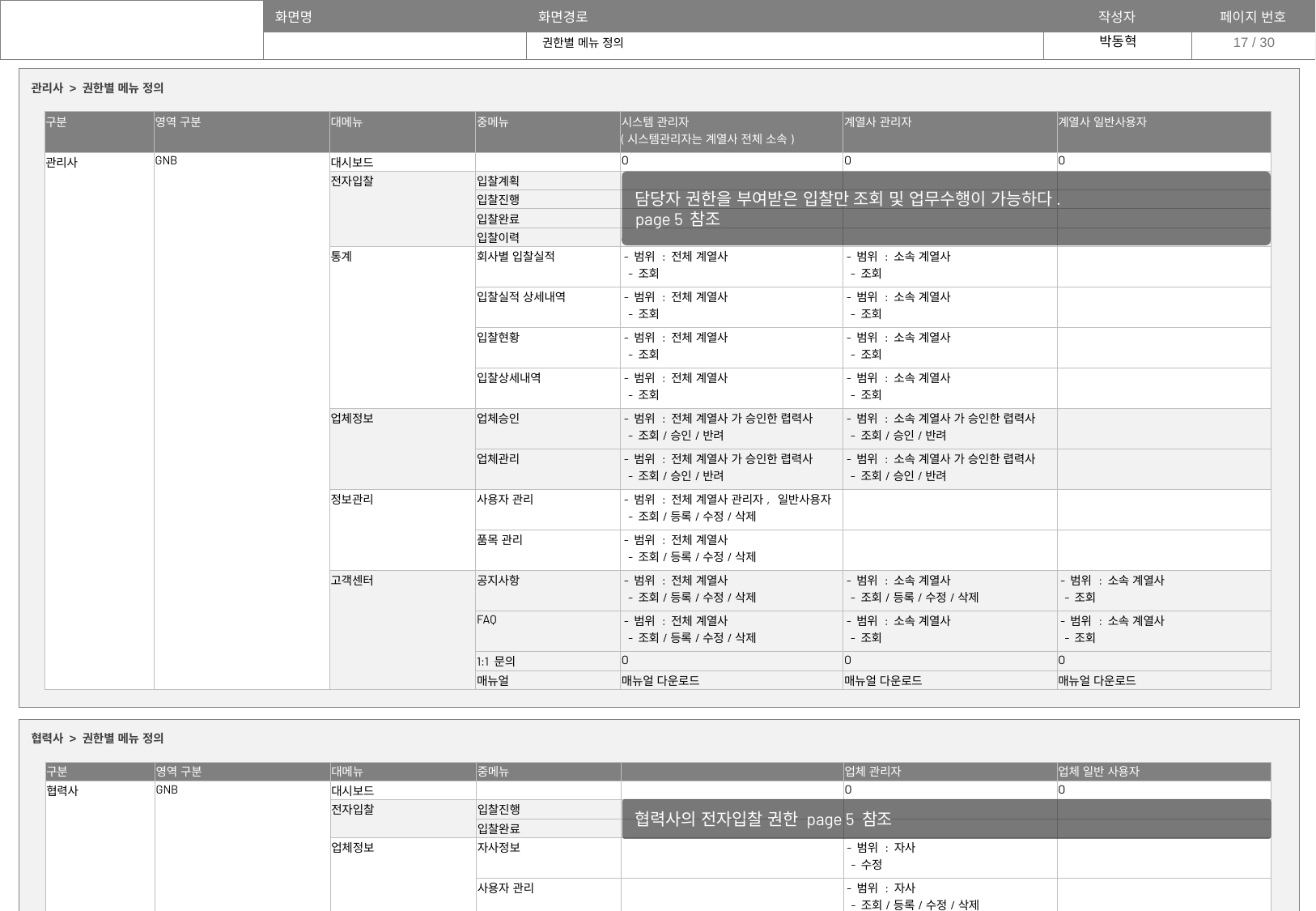

17

권한별 메뉴 정의
관리사 > 권한별 메뉴 정의

| 구분 | 영역 구분 | 대메뉴 | 중메뉴 | 시스템 관리자 (시스템관리자는 계열사 전체 소속) | 계열사 관리자 | 계열사 일반사용자 |
| --- | --- | --- | --- | --- | --- | --- |
| 관리사 | GNB | 대시보드 |  | O | O | O |
|  |  | 전자입찰 | 입찰계획 |  |  |  |
|  |  |  | 입찰진행 |  |  |  |
|  |  |  | 입찰완료 |  |  |  |
|  |  |  | 입찰이력 |  |  |  |
|  |  | 통계 | 회사별 입찰실적 | - 범위 : 전체 계열사 - 조회 | - 범위 : 소속 계열사 - 조회 |  |
|  |  |  | 입찰실적 상세내역 | - 범위 : 전체 계열사 - 조회 | - 범위 : 소속 계열사 - 조회 |  |
|  |  |  | 입찰현황 | - 범위 : 전체 계열사 - 조회 | - 범위 : 소속 계열사 - 조회 |  |
|  |  |  | 입찰상세내역 | - 범위 : 전체 계열사 - 조회 | - 범위 : 소속 계열사 - 조회 |  |
|  |  | 업체정보 | 업체승인 | - 범위 : 전체 계열사 가 승인한 렵력사 - 조회/승인/반려 | - 범위 : 소속 계열사 가 승인한 렵력사 - 조회/승인/반려 |  |
|  |  |  | 업체관리 | - 범위 : 전체 계열사 가 승인한 렵력사 - 조회/승인/반려 | - 범위 : 소속 계열사 가 승인한 렵력사 - 조회/승인/반려 |  |
|  |  | 정보관리 | 사용자 관리 | - 범위 : 전체 계열사 관리자, 일반사용자 - 조회/등록/수정/삭제 |  |  |
|  |  |  | 품목 관리 | - 범위 : 전체 계열사 - 조회/등록/수정/삭제 |  |  |
|  |  | 고객센터 | 공지사항 | - 범위 : 전체 계열사 - 조회/등록/수정/삭제 | - 범위 : 소속 계열사 - 조회/등록/수정/삭제 | - 범위 : 소속 계열사 - 조회 |
|  |  |  | FAQ | - 범위 : 전체 계열사 - 조회/등록/수정/삭제 | - 범위 : 소속 계열사 - 조회 | - 범위 : 소속 계열사 - 조회 |
|  |  |  | 1:1 문의 | O | O | O |
|  |  |  | 매뉴얼 | 매뉴얼 다운로드 | 매뉴얼 다운로드 | 매뉴얼 다운로드 |
담당자 권한을 부여받은 입찰만 조회 및 업무수행이 가능하다.
page 5 참조
협력사 > 권한별 메뉴 정의

| 구분 | 영역 구분 | 대메뉴 | 중메뉴 |  | 업체 관리자 | 업체 일반 사용자 |
| --- | --- | --- | --- | --- | --- | --- |
| 협력사 | GNB | 대시보드 |  |  | O | O |
|  |  | 전자입찰 | 입찰진행 |  |  |  |
|  |  |  | 입찰완료 |  |  |  |
|  |  | 업체정보 | 자사정보 |  | - 범위 : 자사 - 수정 |  |
|  |  |  | 사용자 관리 |  | - 범위 : 자사 - 조회/등록/수정/삭제 |  |
|  |  | 고객센터 | 공지사항 |  | - 범위 : 승인 계열사 - 조회 | - 범위 : 승인 계열사 - 조회 |
|  |  |  | FAQ |  | - 범위 : 승인 계열사 - 조회 | - 범위 : 승인 계열사 - 조회 |
|  |  |  | 1:1 문의 |  | - 범위 : 사용자 본인 - 조회/등록/수정/삭제 | - 범위 : 사용자 본인 - 조회/등록/수정/삭제 |
|  |  |  | 매뉴얼 |  | 매뉴얼 다운로드 | 매뉴얼 다운로드 |
협력사의 전자입찰 권한 page 5 참조